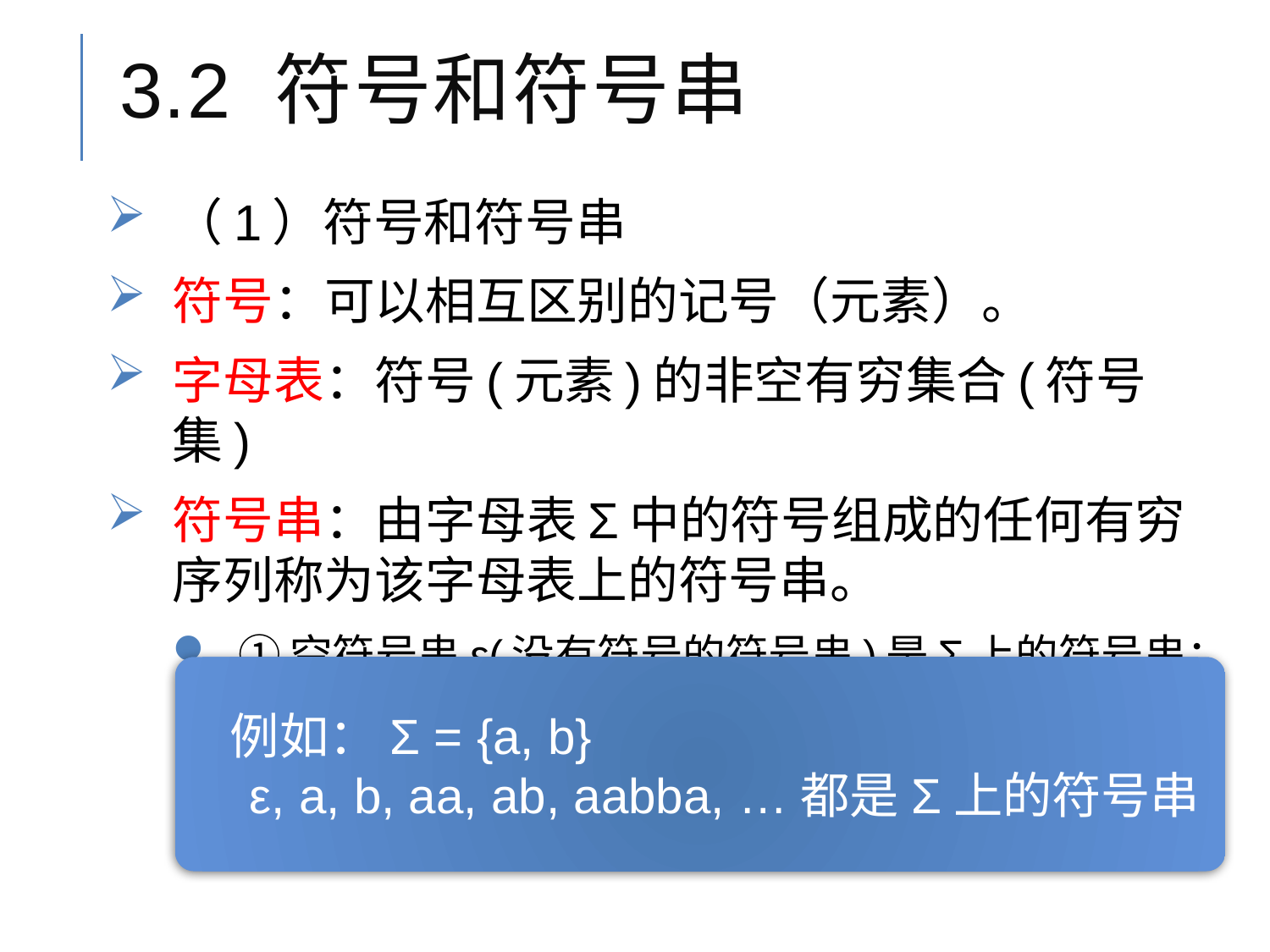

# 3.2 符号和符号串
（1）符号和符号串
符号：可以相互区别的记号（元素）。
字母表：符号(元素)的非空有穷集合(符号集)
符号串：由字母表Σ中的符号组成的任何有穷序列称为该字母表上的符号串。
①空符号串ε(没有符号的符号串)是Σ上的符号串；
②若x是Σ上的符号串，a是Σ的元素，则xa是Σ上的符号串；
③y是Σ上的符号串，当且仅当它可以由1和2导出
例如：Σ = {a, b}
ε, a, b, aa, ab, aabba, …都是Σ上的符号串
14